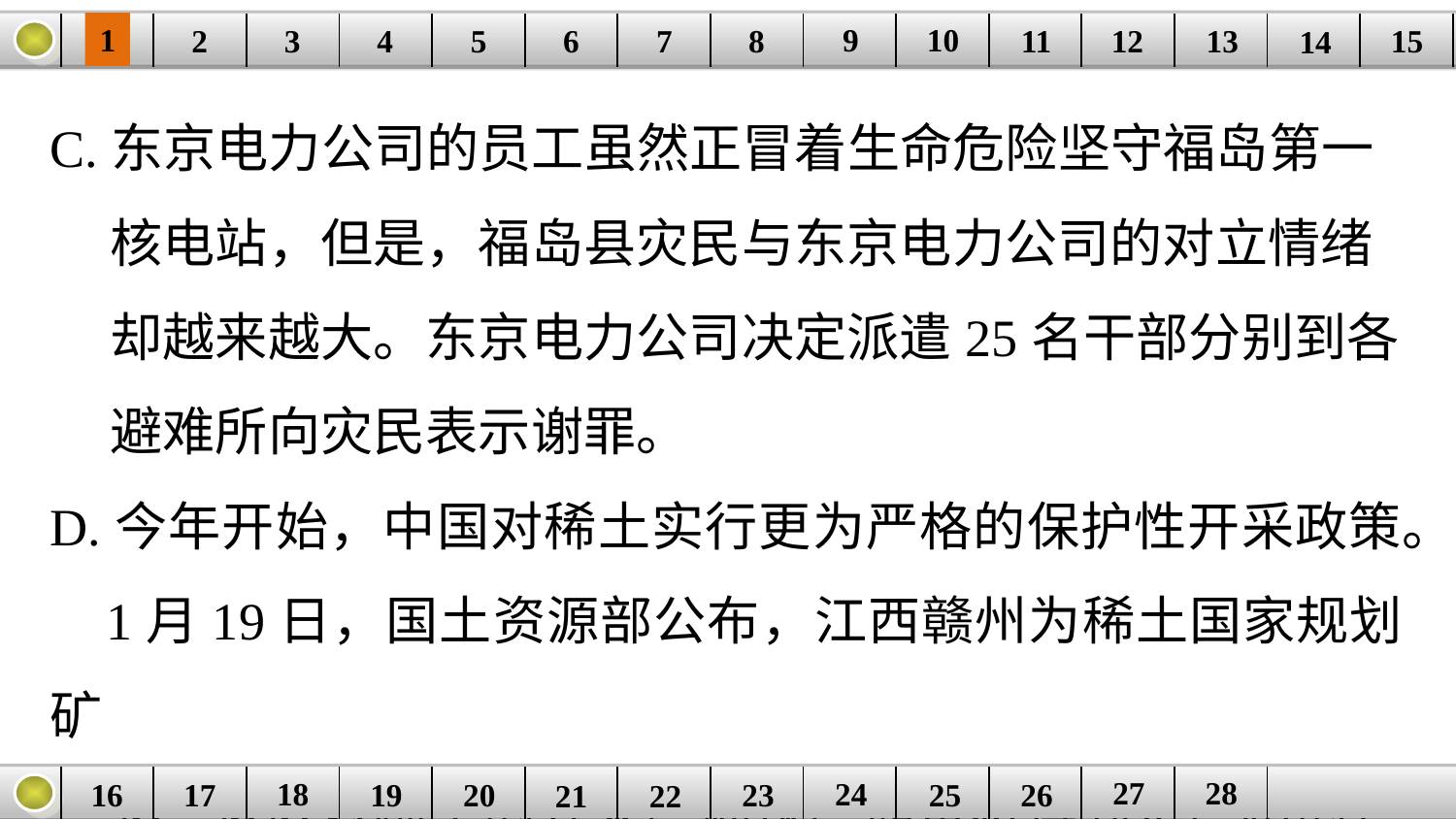

9
10
1
3
4
5
6
8
11
2
12
15
|  |  |  |  |  |  |  |  |  |  |  |  |  |  |  |
| --- | --- | --- | --- | --- | --- | --- | --- | --- | --- | --- | --- | --- | --- | --- |
7
13
14

C.东京电力公司的员工虽然正冒着生命危险坚守福岛第一
    核电站，但是，福岛县灾民与东京电力公司的对立情绪
    却越来越大。东京电力公司决定派遣25名干部分别到各
    避难所向灾民表示谢罪。
D.今年开始，中国对稀土实行更为严格的保护性开采政策。
    1月19日，国土资源部公布，江西赣州为稀土国家规划矿
    区,该区域稀土的开采、勘探、储备将得到更严格的管制。

27
28
18
24
16
25
26
|  |  |  |  |  |  |  |  |  |  |  |  |  |
| --- | --- | --- | --- | --- | --- | --- | --- | --- | --- | --- | --- | --- |
23
17
19
20
21
22